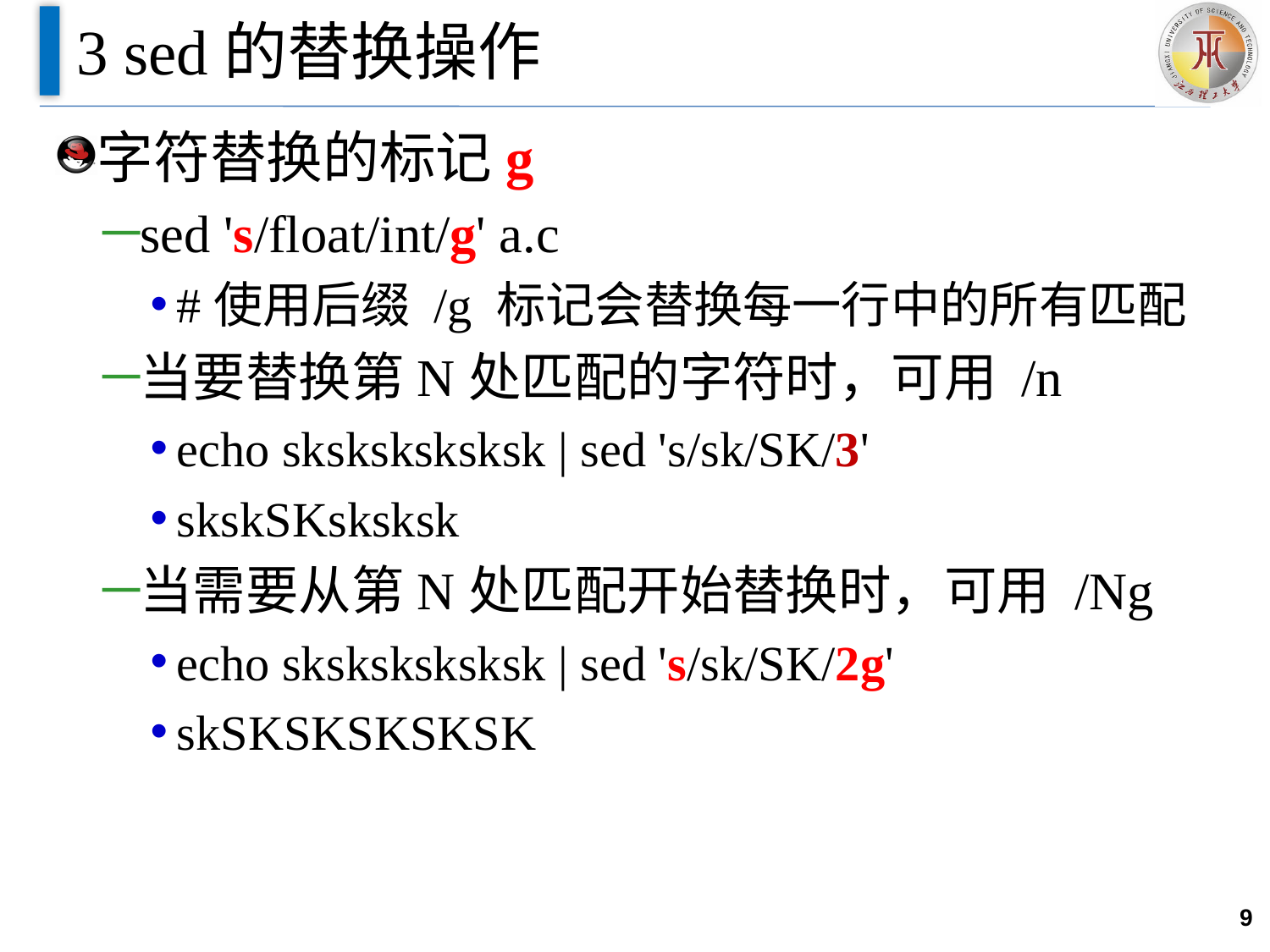

# 3 sed的替换操作
字符替换的标记g
sed 's/float/int/g' a.c
#使用后缀 /g 标记会替换每一行中的所有匹配
当要替换第N处匹配的字符时，可用 /n
echo sksksksksksk | sed 's/sk/SK/3'
skskSKsksksk
当需要从第N处匹配开始替换时，可用 /Ng
echo sksksksksksk | sed 's/sk/SK/2g'
skSKSKSKSKSK
9